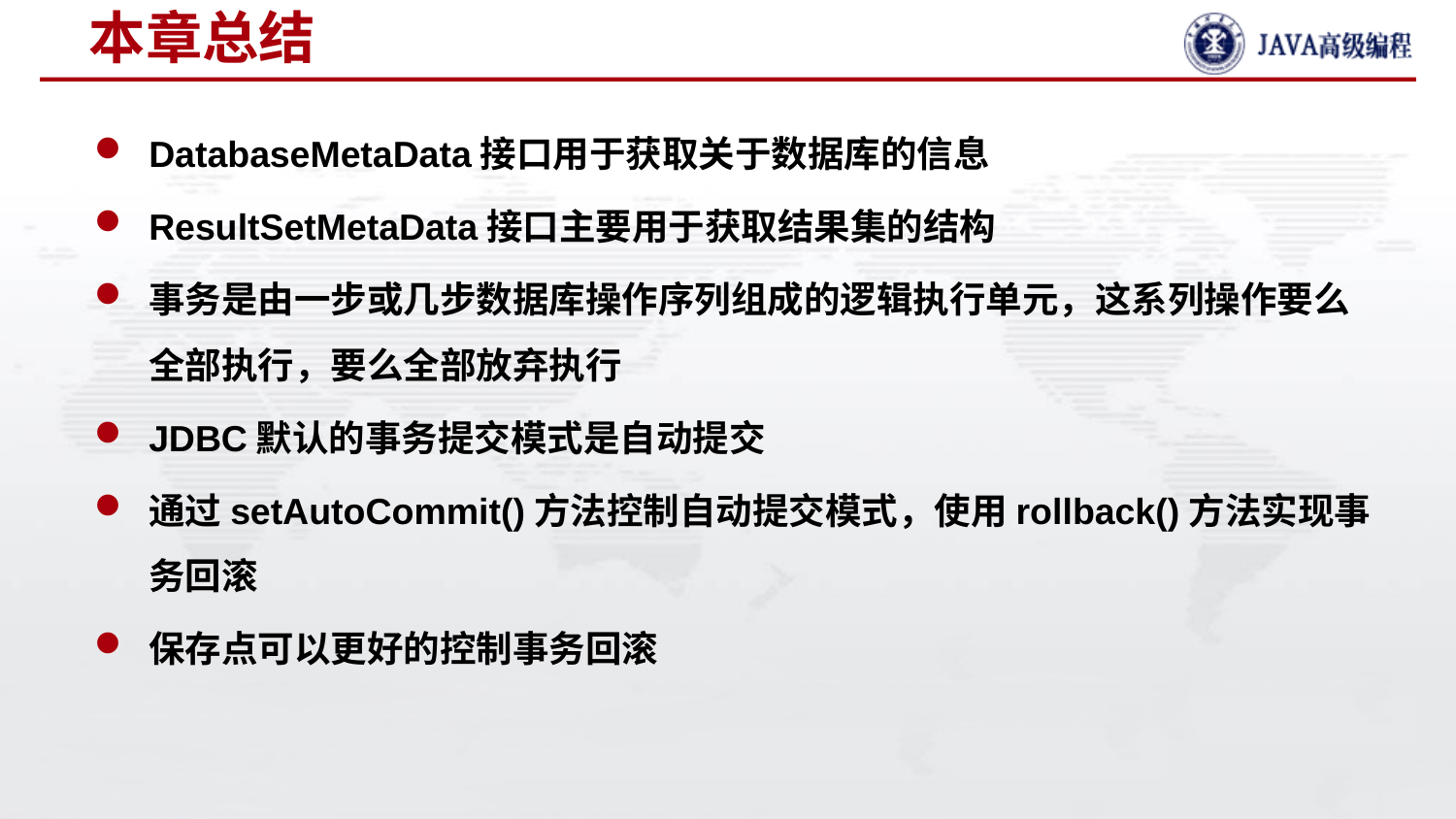

# 本章总结
DatabaseMetaData接口用于获取关于数据库的信息
ResultSetMetaData接口主要用于获取结果集的结构
事务是由一步或几步数据库操作序列组成的逻辑执行单元，这系列操作要么全部执行，要么全部放弃执行
JDBC默认的事务提交模式是自动提交
通过setAutoCommit()方法控制自动提交模式，使用rollback()方法实现事务回滚
保存点可以更好的控制事务回滚